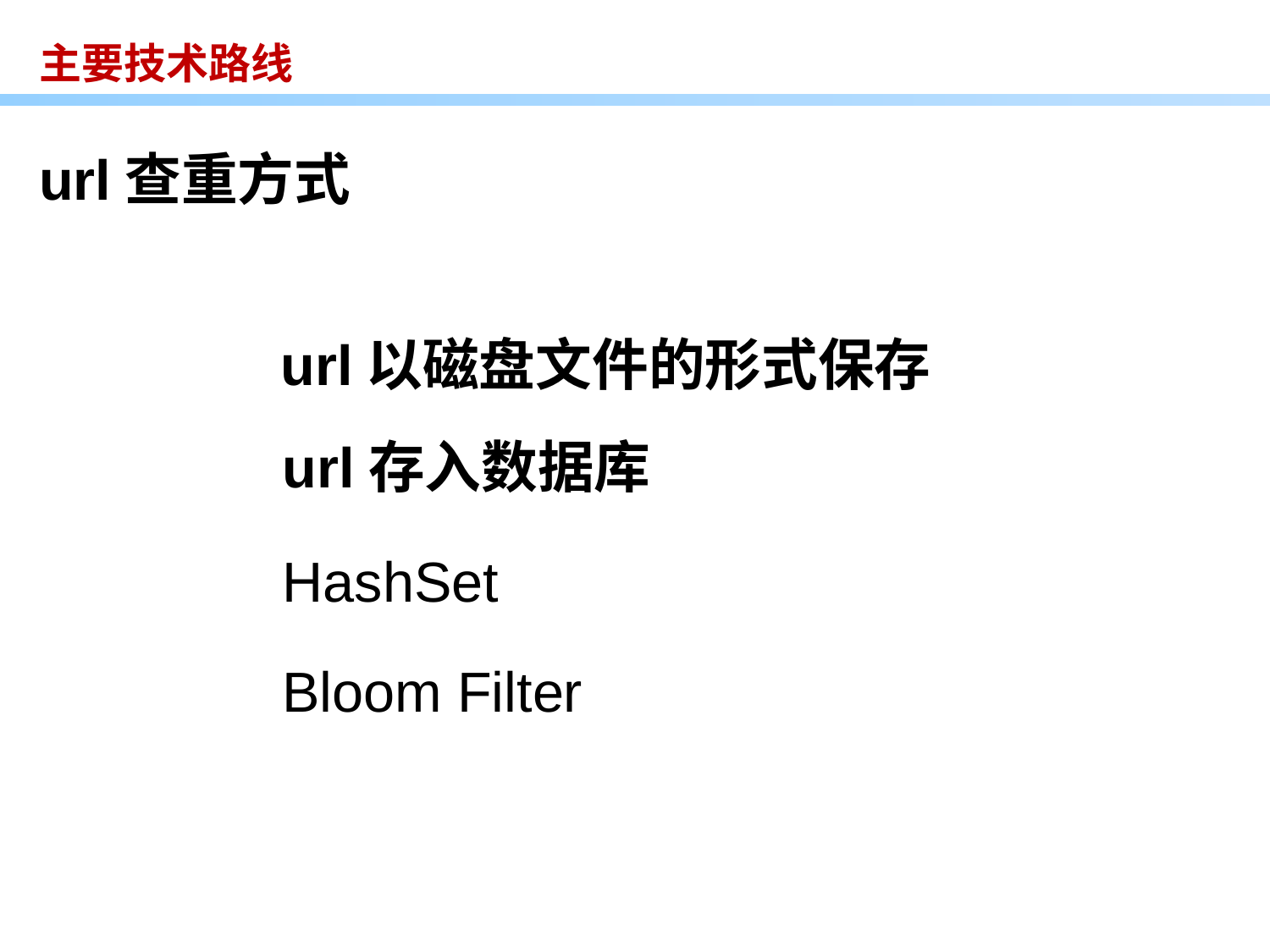

主要技术路线

url查重方式
url以磁盘文件的形式保存
url存入数据库
HashSet
Bloom Filter